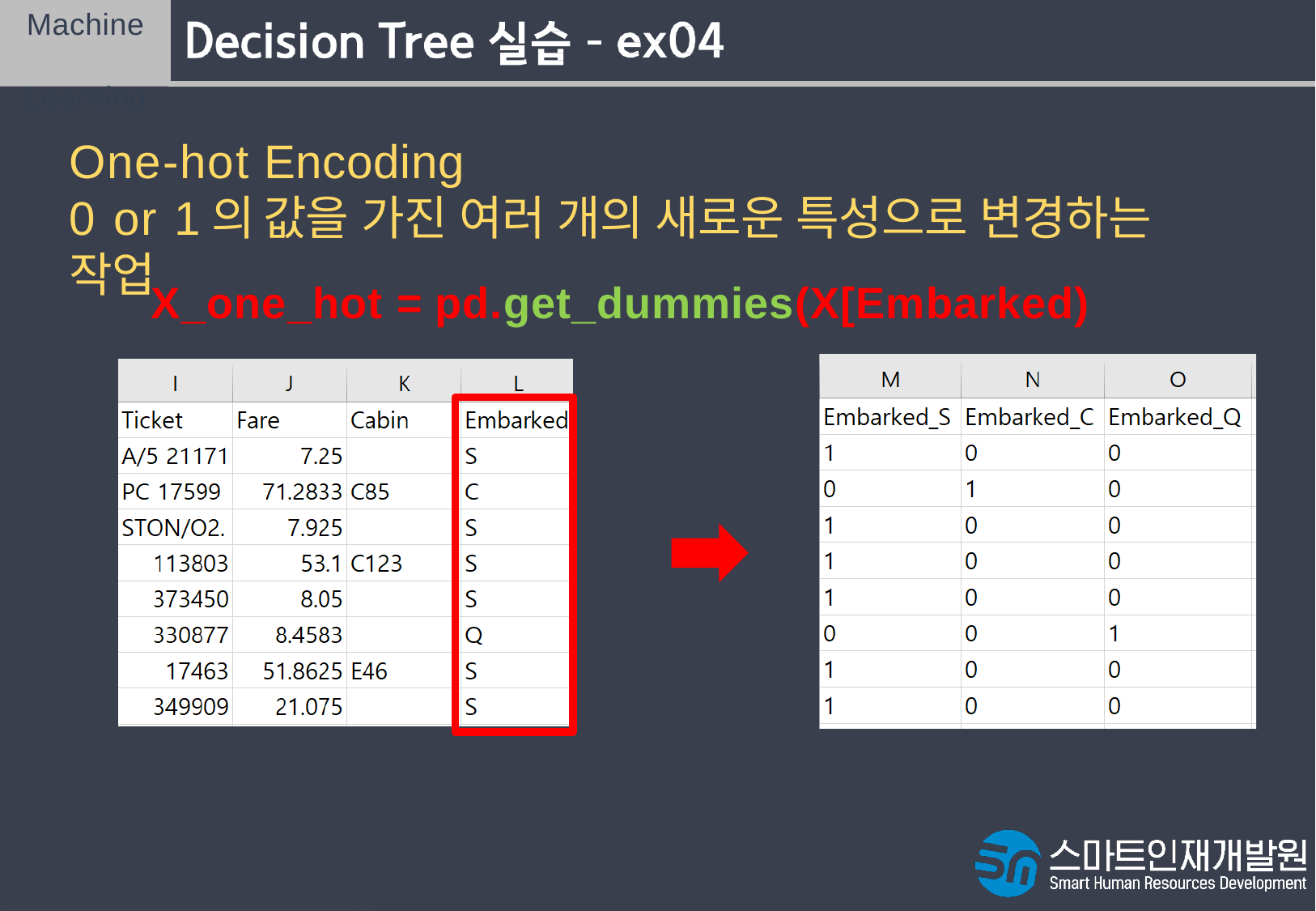

# Machine  Learning

One-hot Encoding
0 or 1의 값을 가진 여러 개의 새로운 특성으로 변경하는 작업
X_one_hot = pd.get_dummies(X[Embarked)